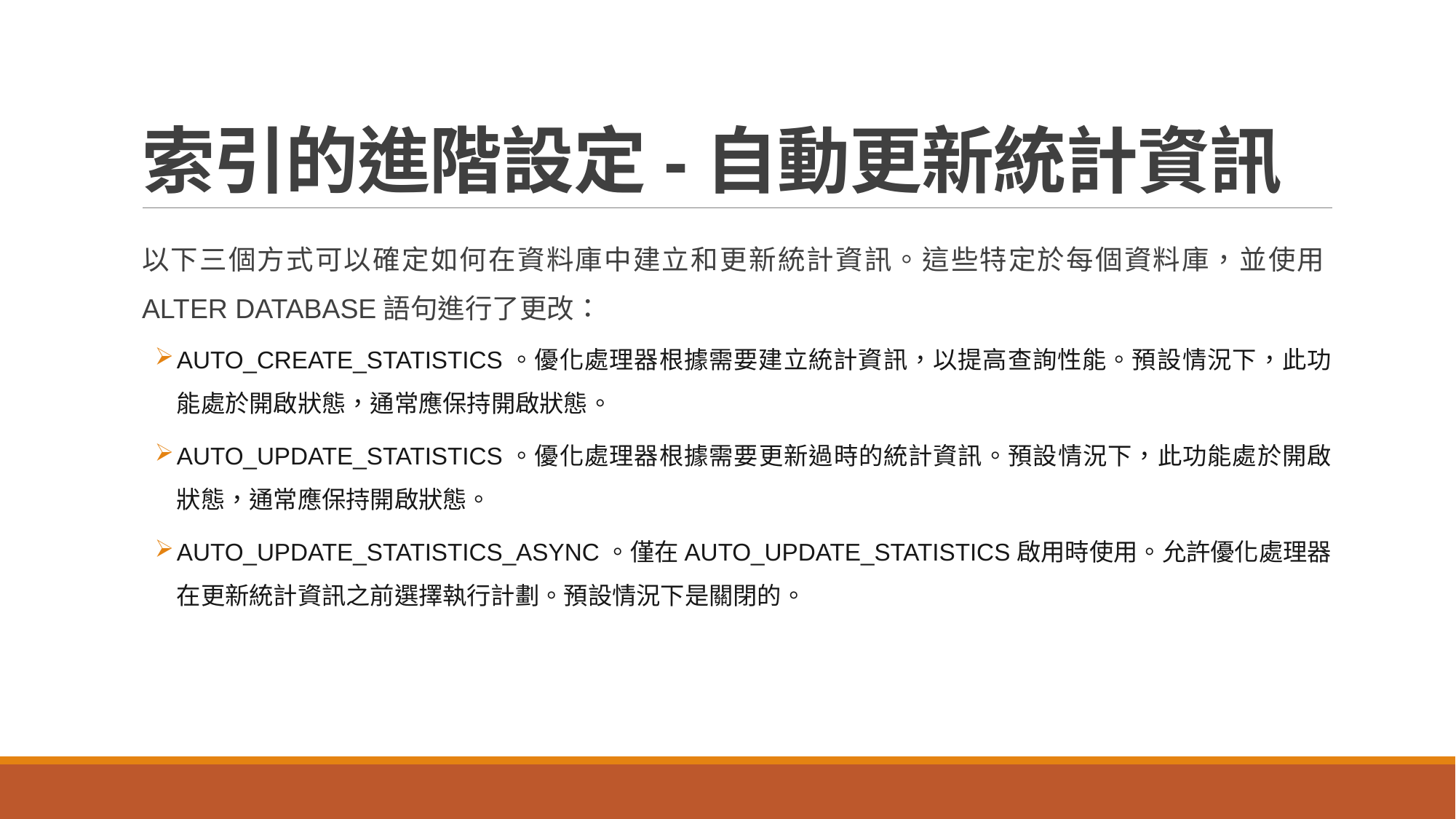

# 索引的進階設定-自動更新統計資訊
以下三個方式可以確定如何在資料庫中建立和更新統計資訊。這些特定於每個資料庫，並使用ALTER DATABASE語句進行了更改：
AUTO_CREATE_STATISTICS。優化處理器根據需要建立統計資訊，以提高查詢性能。預設情況下，此功能處於開啟狀態，通常應保持開啟狀態。
AUTO_UPDATE_STATISTICS。優化處理器根據需要更新過時的統計資訊。預設情況下，此功能處於開啟狀態，通常應保持開啟狀態。
AUTO_UPDATE_STATISTICS_ASYNC。僅在AUTO_UPDATE_STATISTICS啟用時使用。允許優化處理器在更新統計資訊之前選擇執行計劃。預設情況下是關閉的。